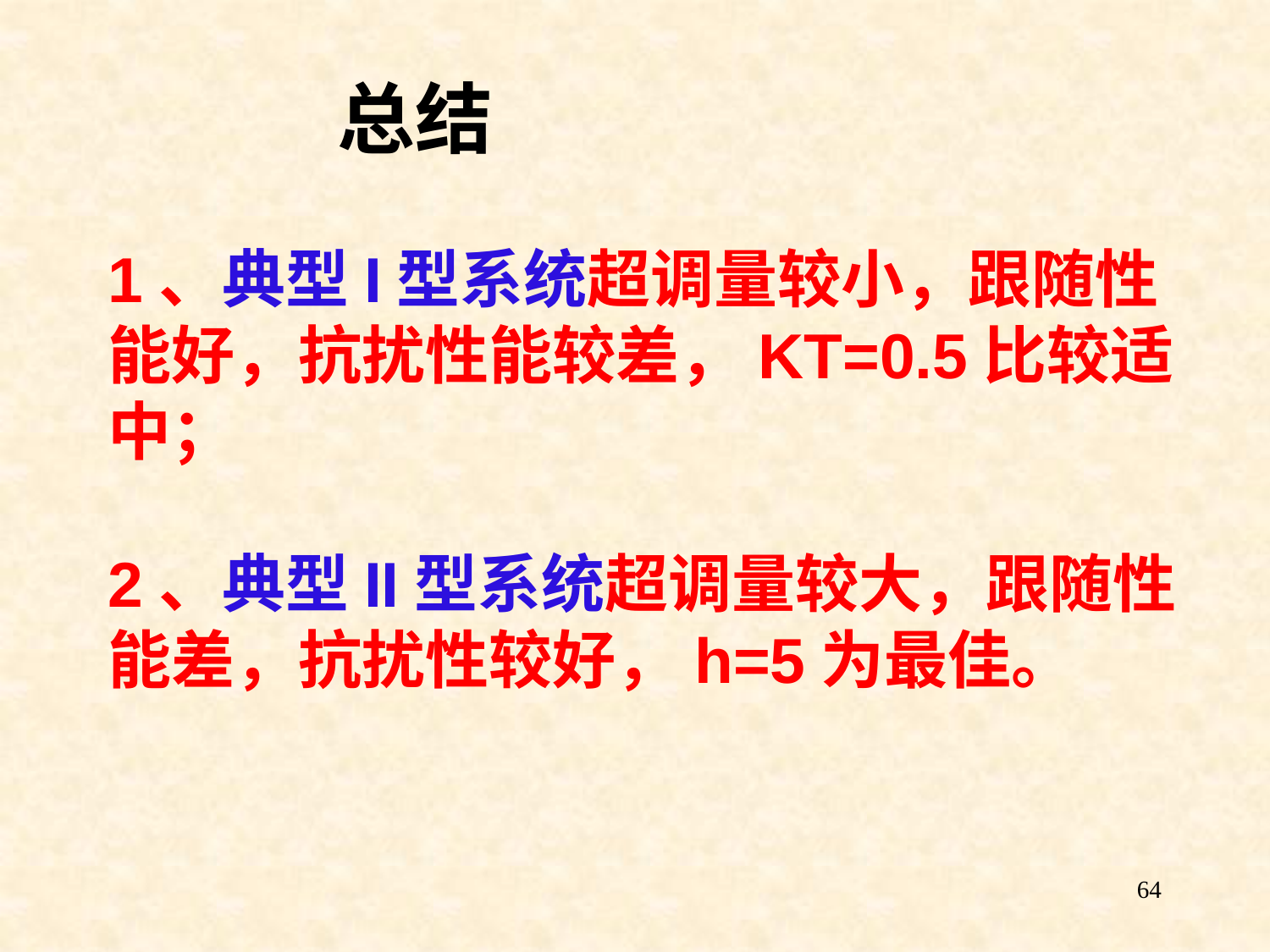

# 总结 1、典型I型系统超调量较小，跟随性能好，抗扰性能较差，KT=0.5比较适中； 2、典型II型系统超调量较大，跟随性能差，抗扰性较好，h=5为最佳。
64